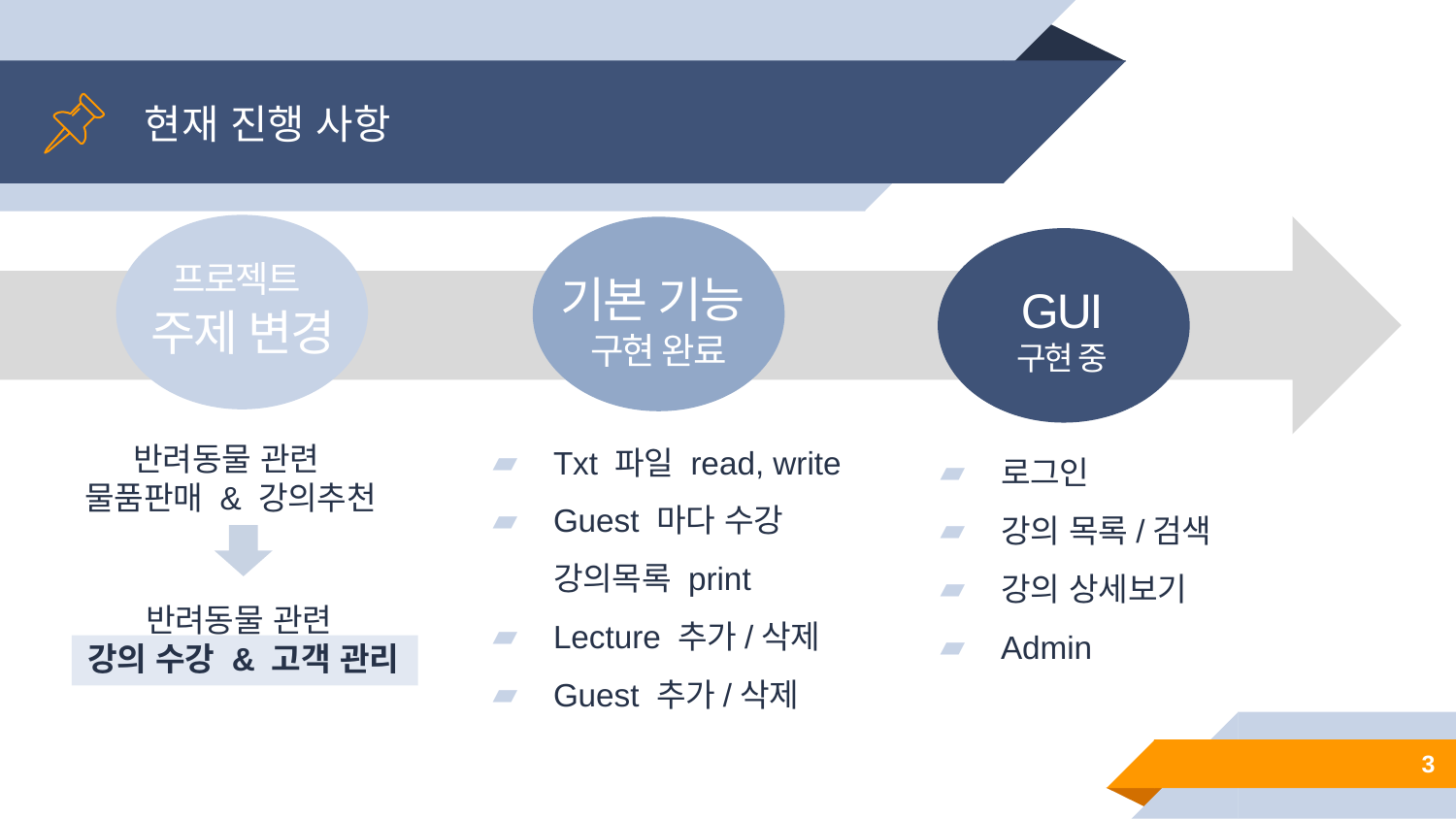

# 현재 진행 사항

프로젝트
주제 변경

기본 기능
구현 완료
GUI
구현 중
로그인
강의 목록/검색
강의 상세보기
Admin
Txt 파일 read, write
Guest 마다 수강 강의목록 print
Lecture 추가/삭제
Guest 추가/삭제
반려동물 관련
물품판매 & 강의추천

반려동물 관련
강의 수강 & 고객 관리

3